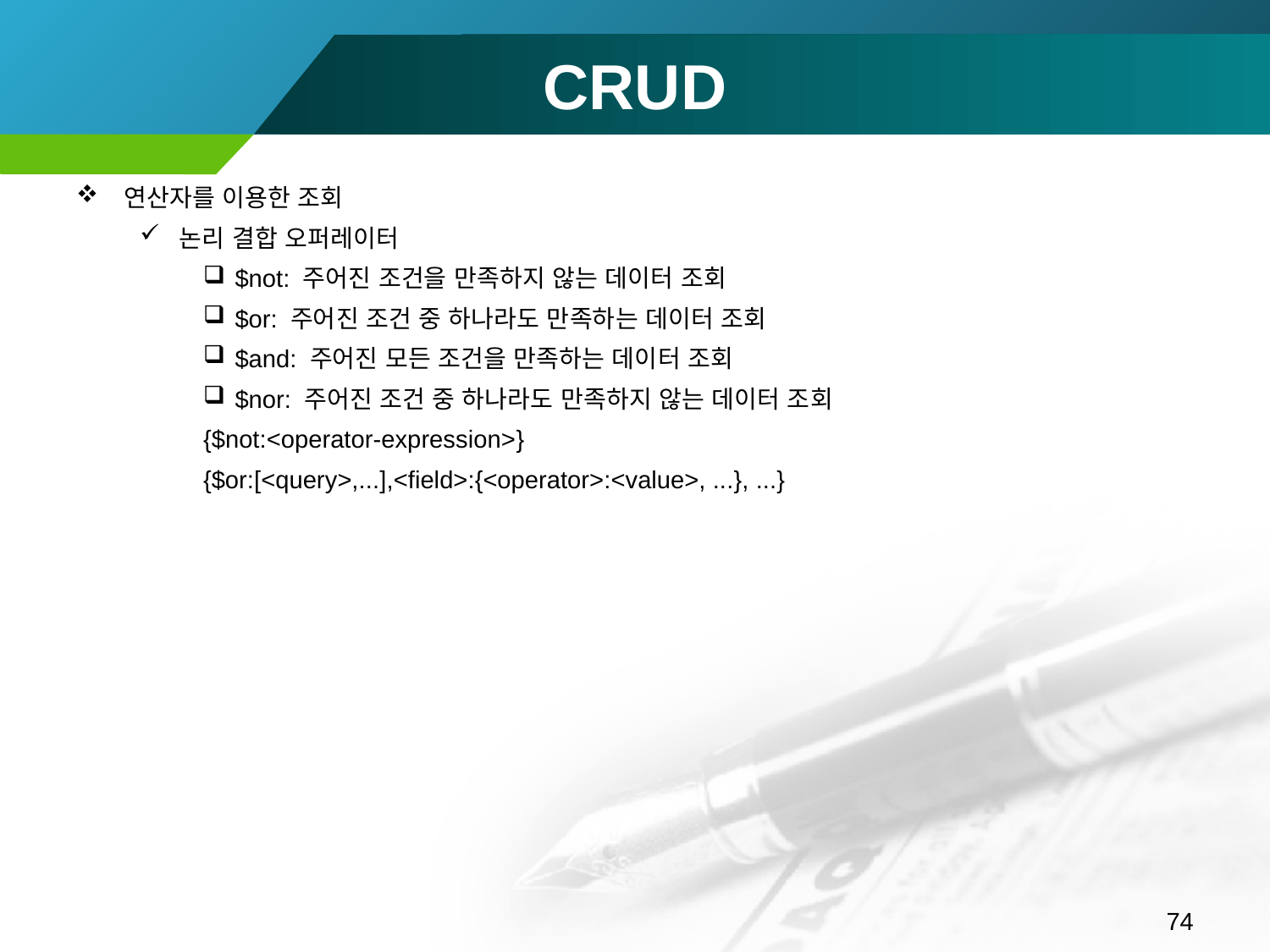

# CRUD
연산자를 이용한 조회
논리 결합 오퍼레이터
$not: 주어진 조건을 만족하지 않는 데이터 조회
$or: 주어진 조건 중 하나라도 만족하는 데이터 조회
$and: 주어진 모든 조건을 만족하는 데이터 조회
$nor: 주어진 조건 중 하나라도 만족하지 않는 데이터 조회
{$not:<operator-expression>}
{$or:[<query>,...],<field>:{<operator>:<value>, ...}, ...}

74